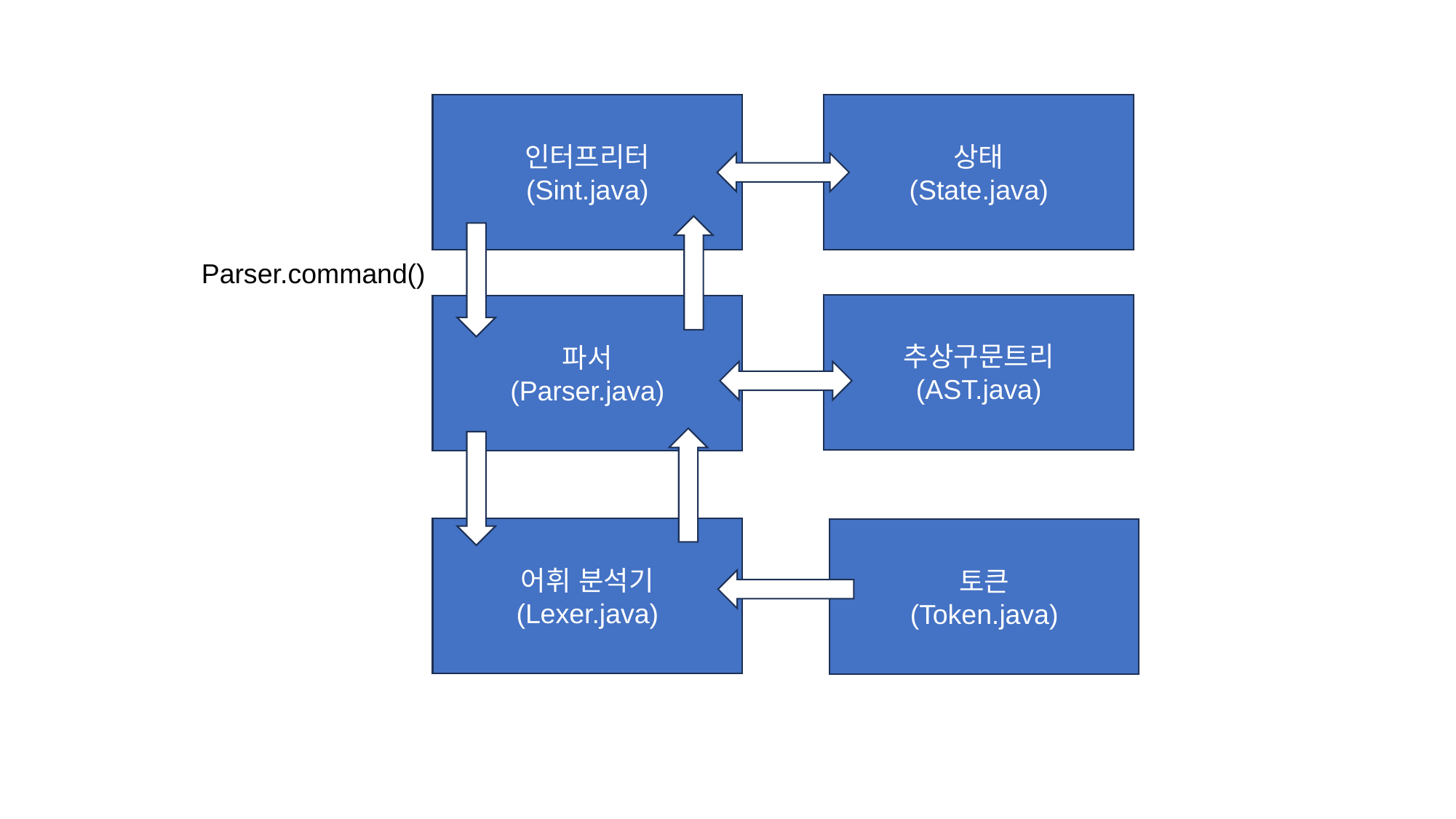

인터프리터
(Sint.java)
상태
(State.java)

Parser.command()
추상구문트리
(AST.java)
파서
(Parser.java)

어휘 분석기
(Lexer.java)
토큰
(Token.java)